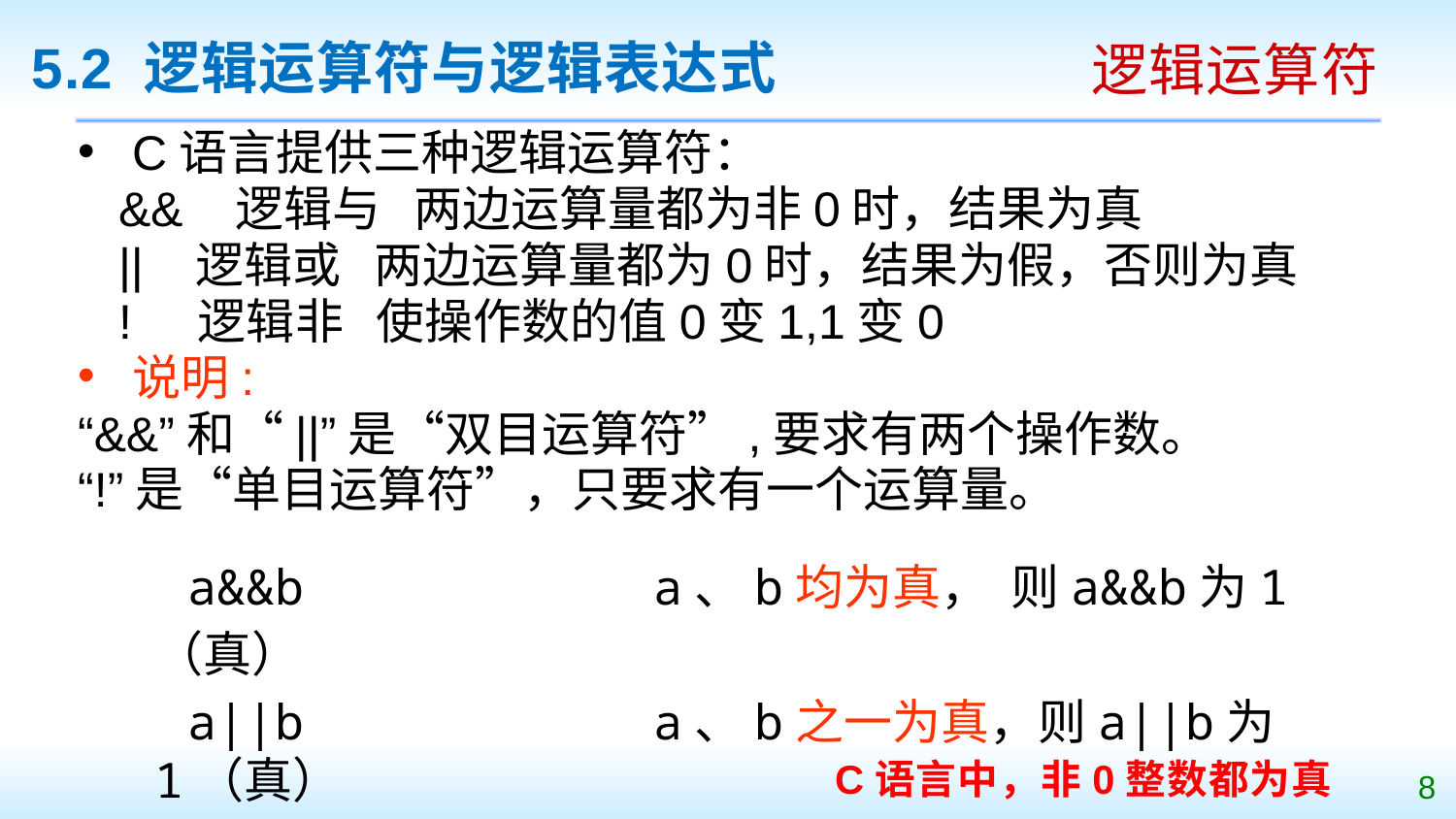

# 5.2 逻辑运算符与逻辑表达式
逻辑运算符
C语言提供三种逻辑运算符：
   &&   逻辑与   两边运算量都为非0时，结果为真
   ||   逻辑或   两边运算量都为0时，结果为假，否则为真
   !    逻辑非   使操作数的值0变1,1变0
说明:
“&&”和“||”是“双目运算符”,要求有两个操作数。
“!”是“单目运算符”，只要求有一个运算量。

   a&&b            a、b均为真，  则a&&b为1（真）
   a||b            a、b之一为真，则a||b为1（真）
   !a              若a为真,则!a为假

C语言中，非0整数都为真
8